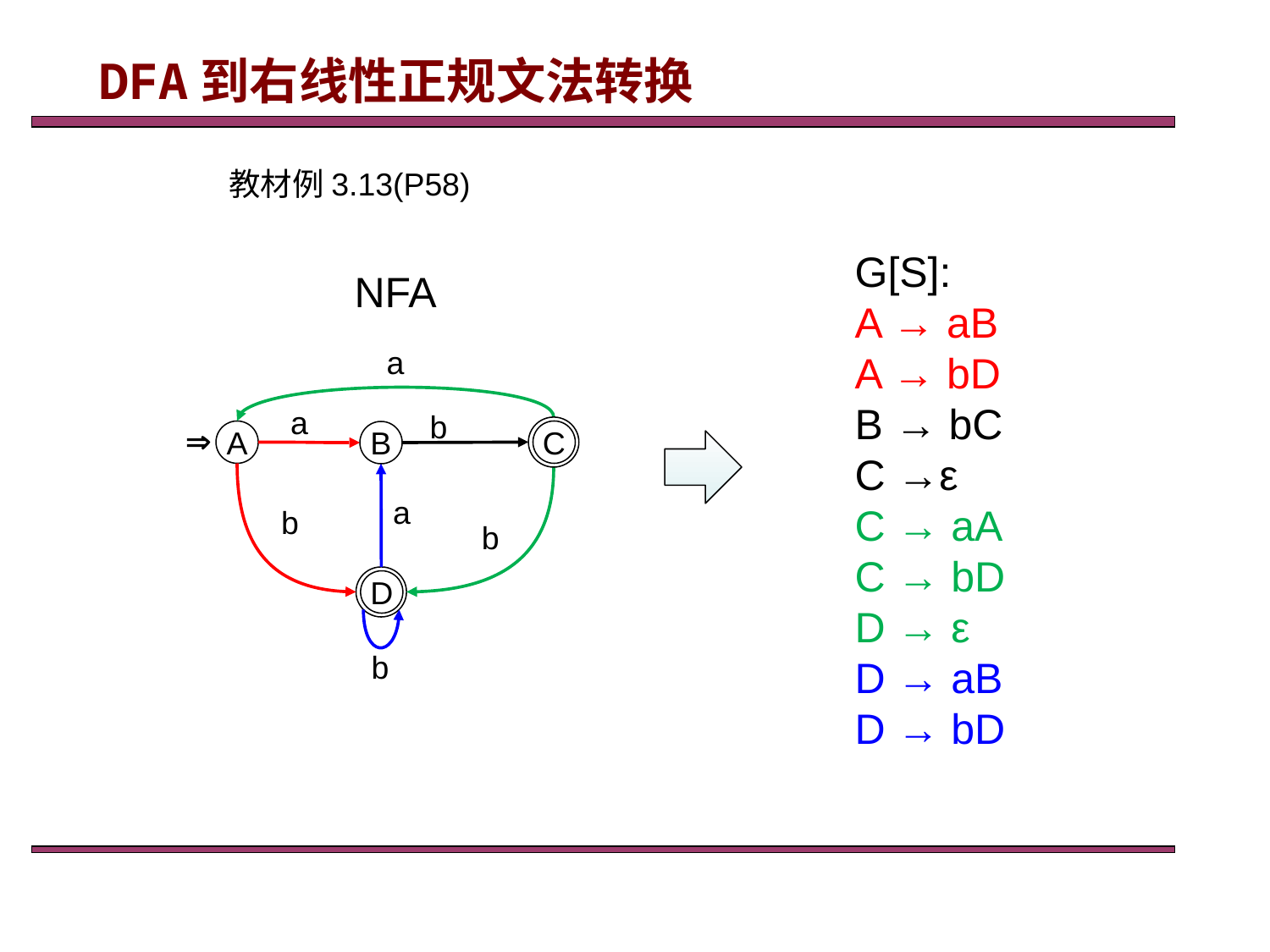

DFA到右线性正规文法转换
教材例3.13(P58)
G[S]:
A → aB
A → bD
B → bC
C →ε
C → aA
C → bD
D → ε
D → aB
D → bD

NFA
a
a
b
⇒

C
A
B

a
b
b

D
b